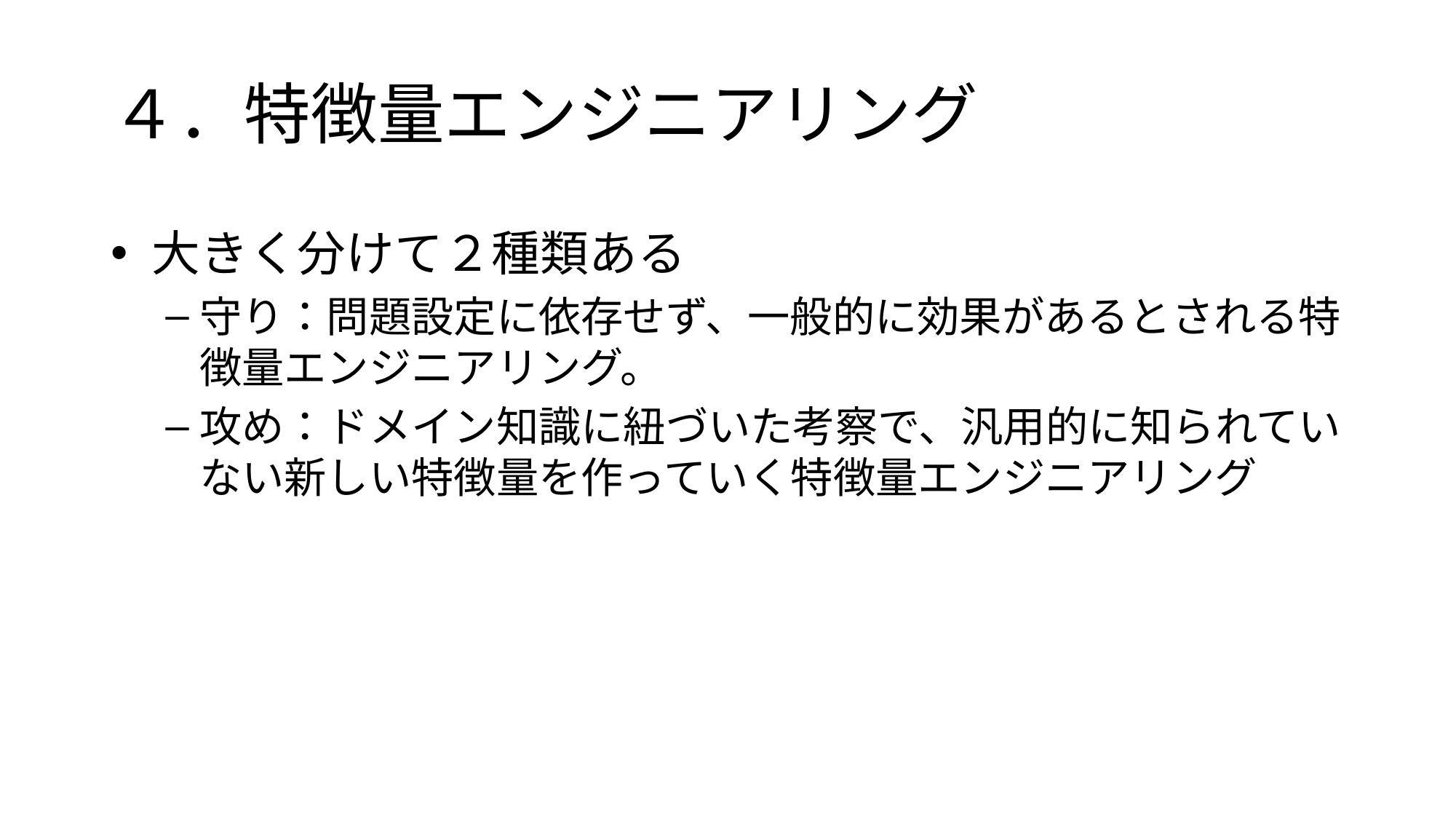

# ４．特徴量エンジニアリング
大きく分けて２種類ある
守り：問題設定に依存せず、一般的に効果があるとされる特徴量エンジニアリング。
攻め：ドメイン知識に紐づいた考察で、汎用的に知られていない新しい特徴量を作っていく特徴量エンジニアリング